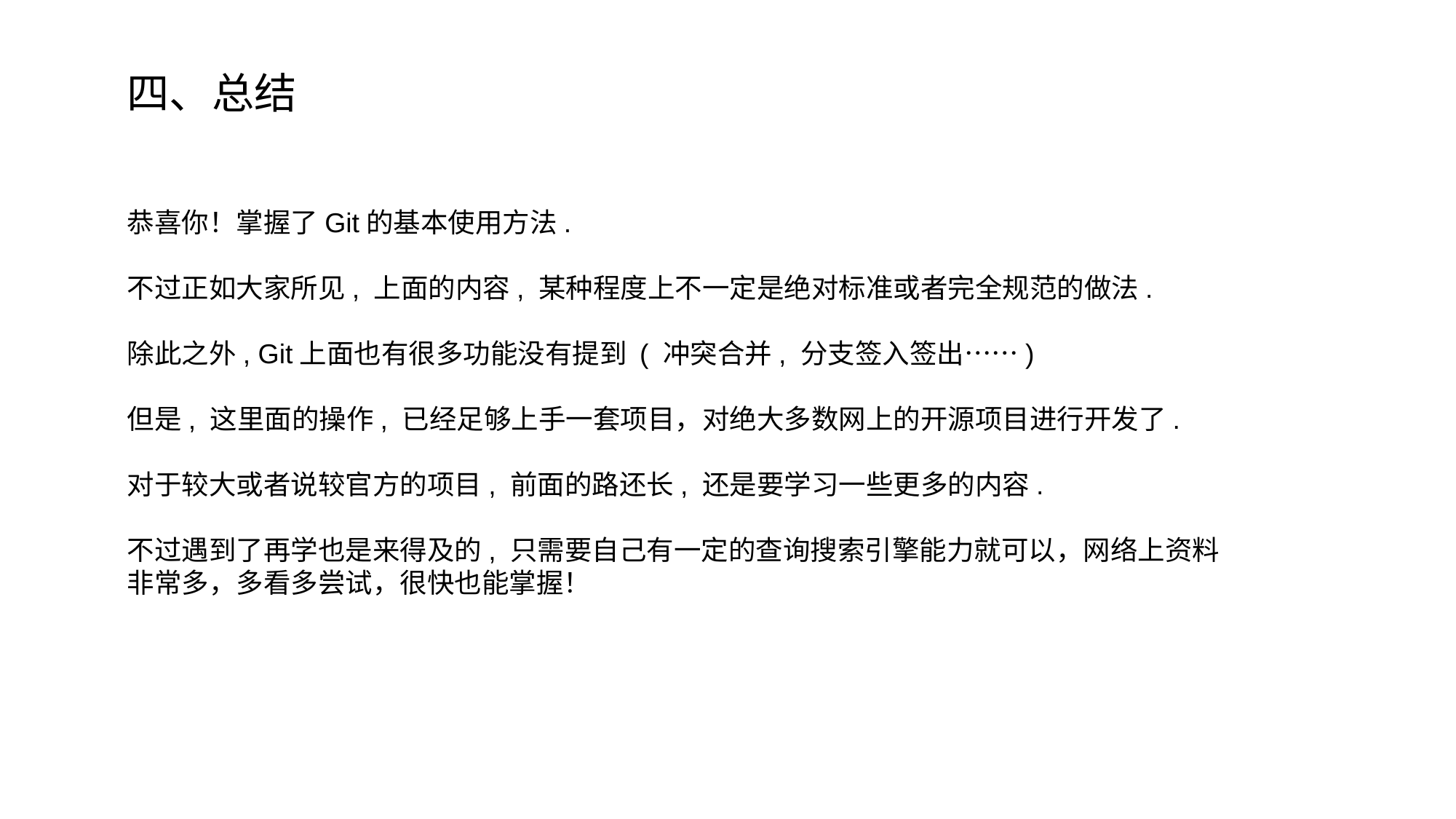

四、总结
恭喜你！掌握了Git的基本使用方法.

不过正如大家所见, 上面的内容, 某种程度上不一定是绝对标准或者完全规范的做法.

除此之外, Git上面也有很多功能没有提到 ( 冲突合并, 分支签入签出……)​

但是, 这里面的操作, 已经足够上手一套项目，对绝大多数网上的开源项目进行开发了.

对于较大或者说较官方的项目, 前面的路还长, 还是要学习一些更多的内容.

不过遇到了再学也是来得及的, 只需要自己有一定的查询搜索引擎能力就可以​，网络上资料非常多，多看多尝试，很快也能掌握！